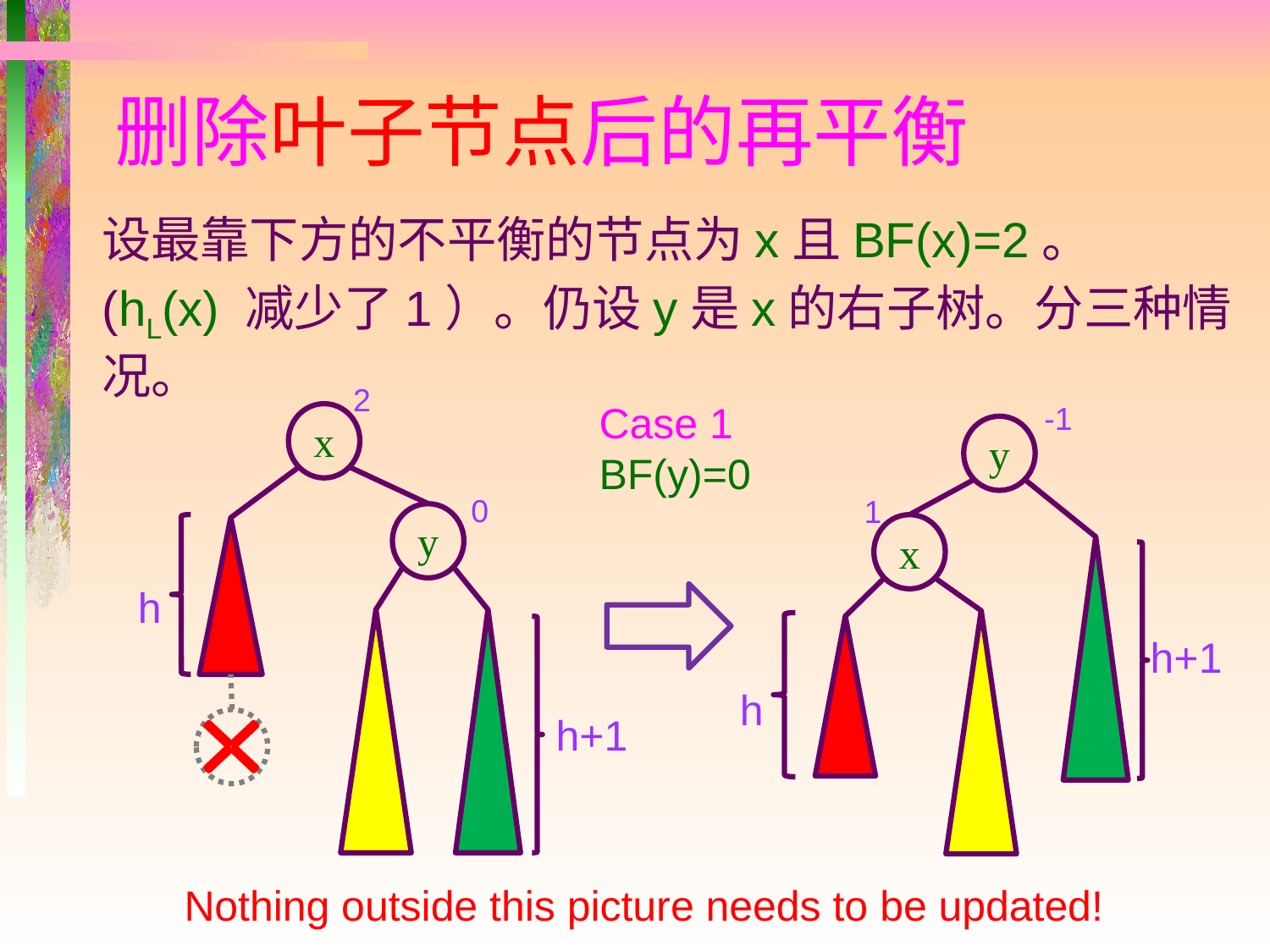

# 删除叶子节点后的再平衡
设最靠下方的不平衡的节点为x且BF(x)=2。
(hL(x) 减少了1）。仍设y是x的右子树。分三种情况。
2
Case 1
BF(y)=0
-1
y
1
x

h+1
h
x
0
y

h

h+1

Nothing outside this picture needs to be updated!